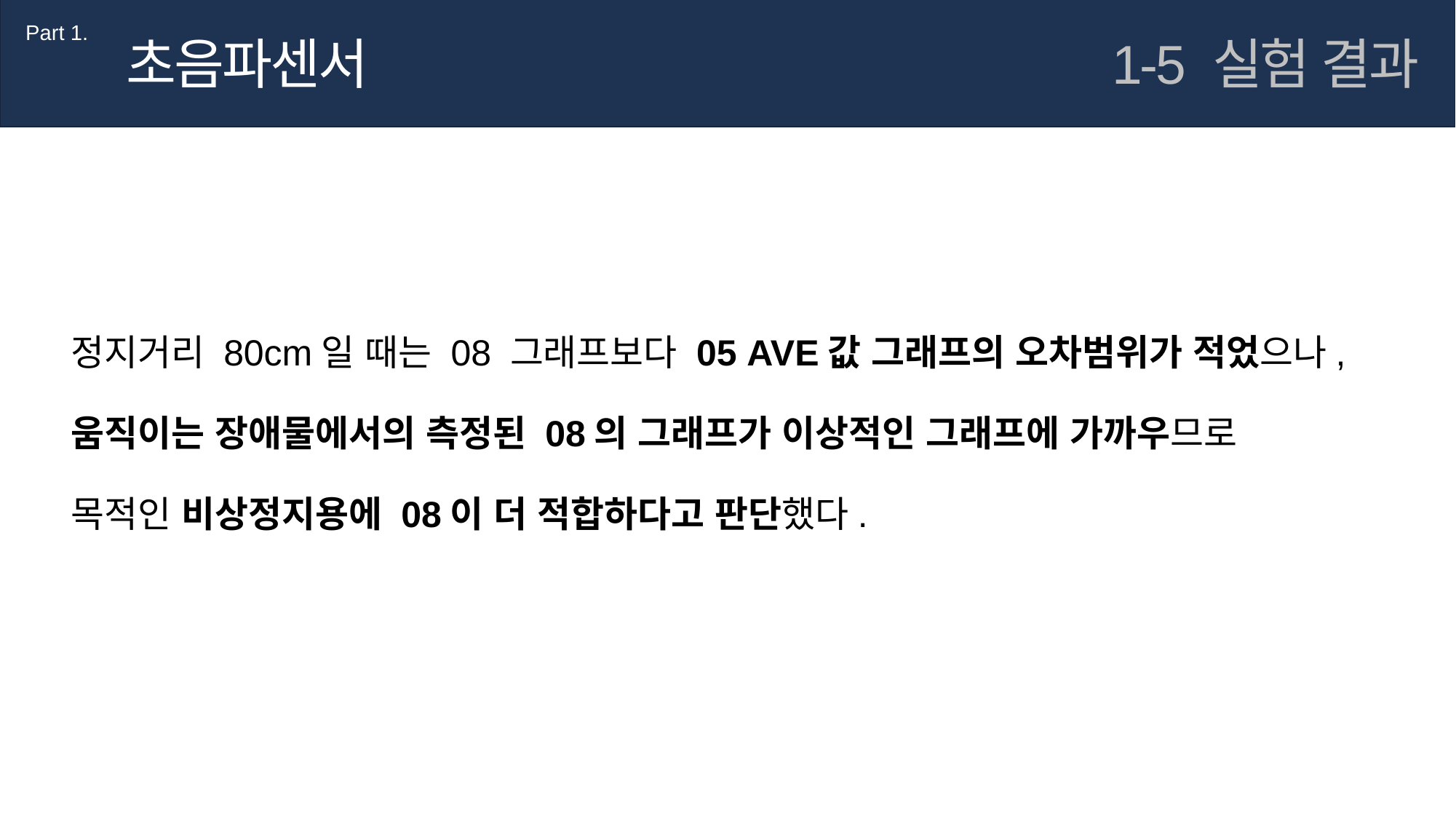

Part 1.
초음파센서
1-5 실험 결과
정지거리 80cm일 때는 08 그래프보다 05 AVE값 그래프의 오차범위가 적었으나,
움직이는 장애물에서의 측정된 08의 그래프가 이상적인 그래프에 가까우므로
목적인 비상정지용에 08이 더 적합하다고 판단했다.